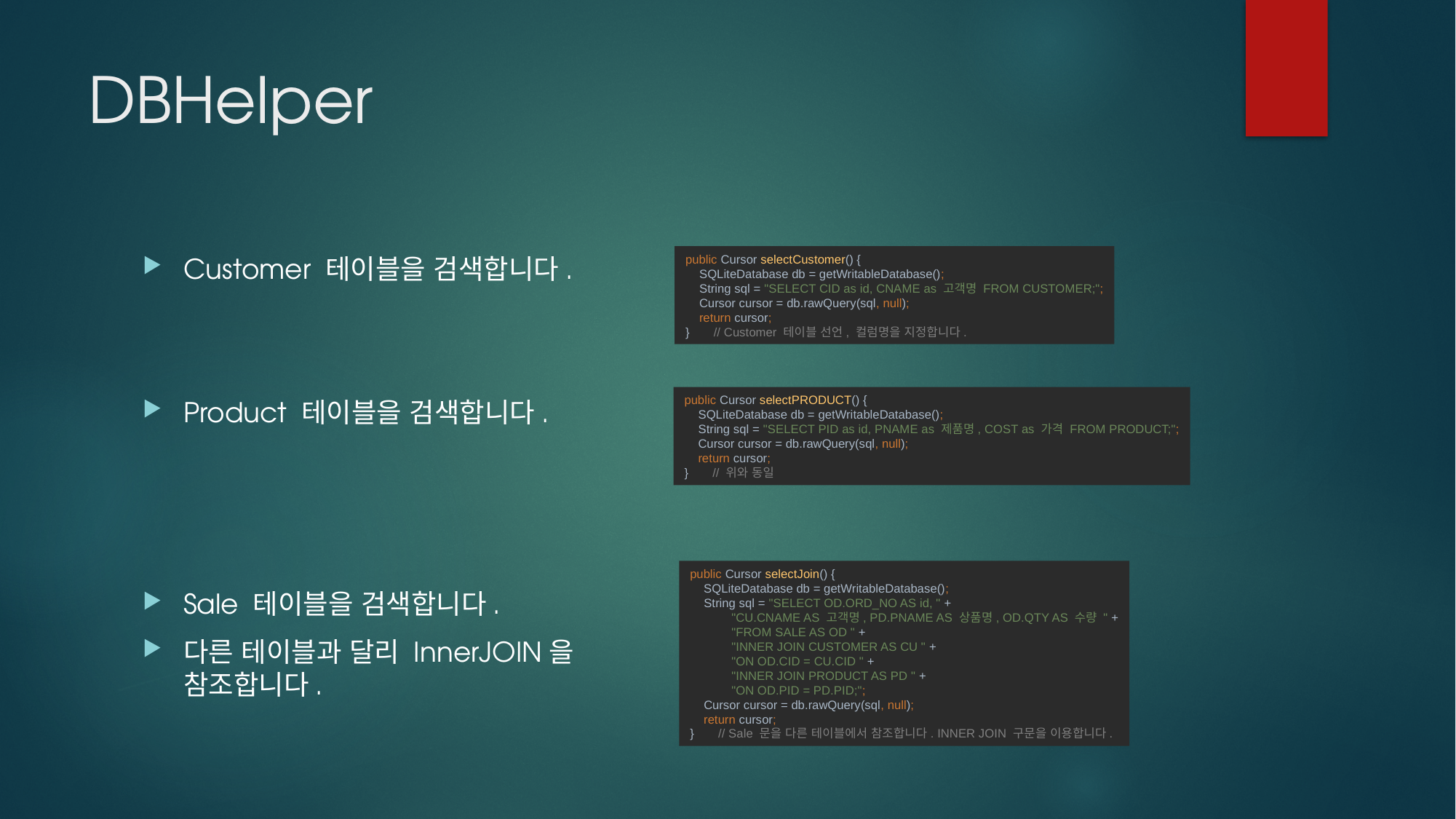

# DBHelper

public Cursor selectCustomer() {
    SQLiteDatabase db = getWritableDatabase();
    String sql = "SELECT CID as id, CNAME as 고객명 FROM CUSTOMER;";
    Cursor cursor = db.rawQuery(sql, null);
    return cursor;
}       // Customer 테이블 선언, 컬럼명을 지정합니다.
Customer 테이블을 검색합니다.

Product 테이블을 검색합니다.

Sale 테이블을 검색합니다.
다른 테이블과 달리 InnerJOIN을 참조합니다.
public Cursor selectPRODUCT() {
    SQLiteDatabase db = getWritableDatabase();
    String sql = "SELECT PID as id, PNAME as 제품명, COST as 가격 FROM PRODUCT;";
    Cursor cursor = db.rawQuery(sql, null);
    return cursor;
}       // 위와 동일
public Cursor selectJoin() {
    SQLiteDatabase db = getWritableDatabase();
    String sql = "SELECT OD.ORD_NO AS id, " +
            "CU.CNAME AS 고객명, PD.PNAME AS 상품명, OD.QTY AS 수량 " +
            "FROM SALE AS OD " +
            "INNER JOIN CUSTOMER AS CU " +
            "ON OD.CID = CU.CID " +
            "INNER JOIN PRODUCT AS PD " +
            "ON OD.PID = PD.PID;";
    Cursor cursor = db.rawQuery(sql, null);
    return cursor;
}       // Sale 문을 다른 테이블에서 참조합니다. INNER JOIN 구문을 이용합니다.